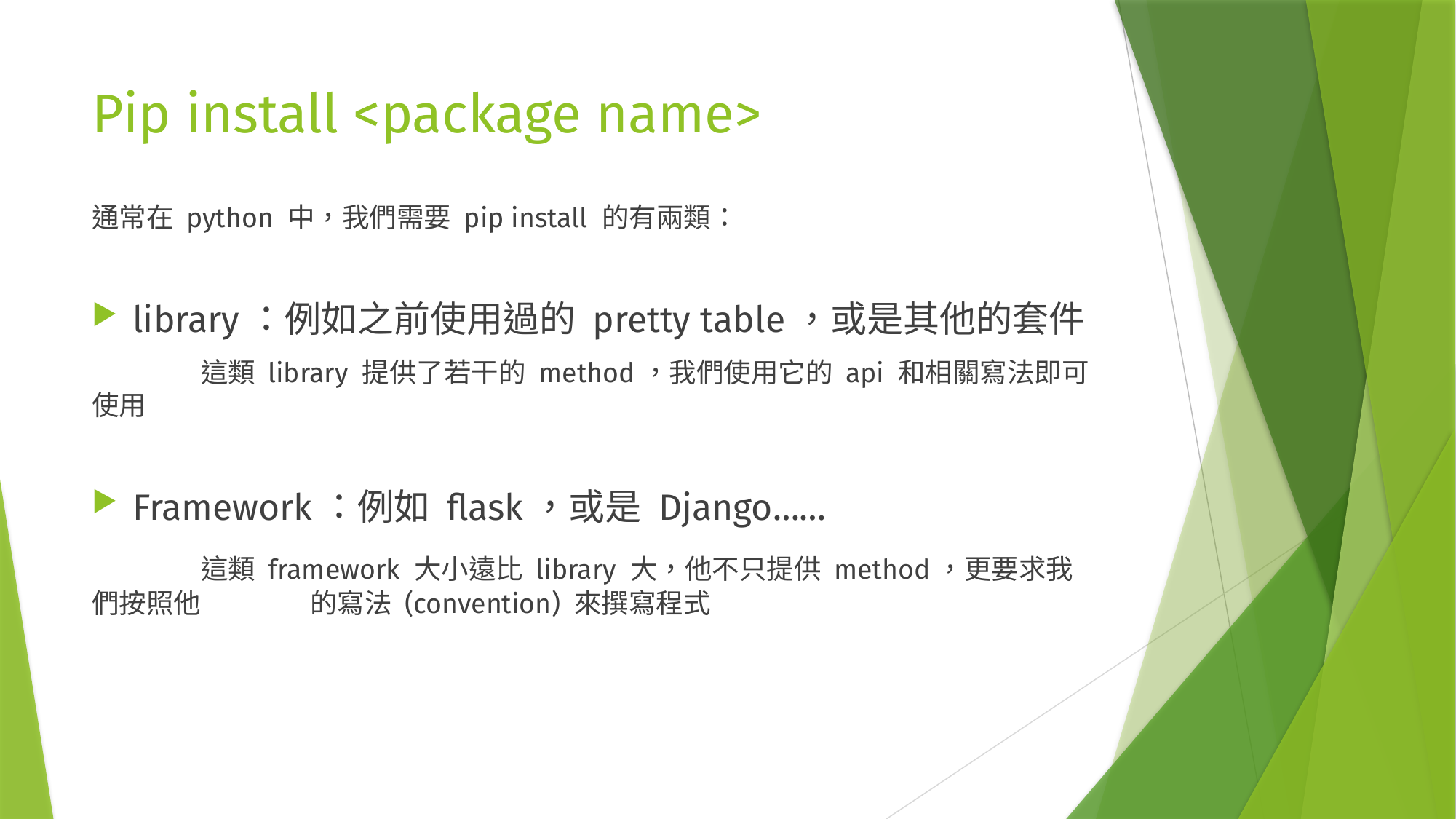

# Pip install <package name>
通常在 python 中，我們需要 pip install 的有兩類：

library：例如之前使用過的 pretty table，或是其他的套件
	這類 library 提供了若干的 method，我們使用它的 api 和相關寫法即可使用

Framework：例如 flask，或是 Django……
	這類 framework 大小遠比 library 大，他不只提供 method，更要求我們按照他	的寫法 (convention) 來撰寫程式